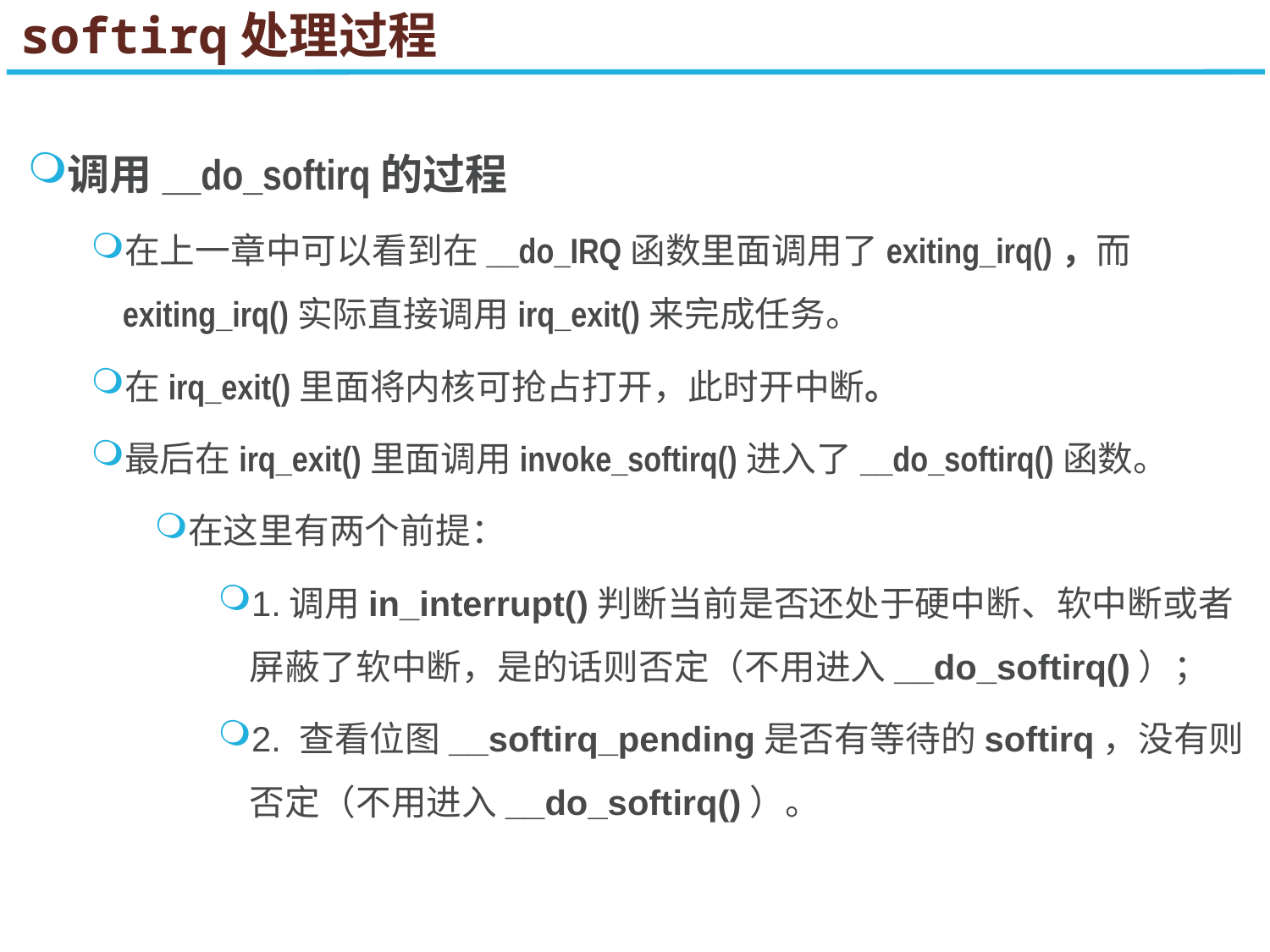

softirq处理过程
调用__do_softirq的过程
在上一章中可以看到在__do_IRQ函数里面调用了exiting_irq()，而exiting_irq()实际直接调用irq_exit()来完成任务。
在irq_exit()里面将内核可抢占打开，此时开中断。
最后在irq_exit()里面调用invoke_softirq()进入了__do_softirq()函数。
在这里有两个前提：
1.调用in_interrupt()判断当前是否还处于硬中断、软中断或者屏蔽了软中断，是的话则否定（不用进入__do_softirq()）；
2. 查看位图__softirq_pending是否有等待的softirq，没有则否定（不用进入__do_softirq()）。